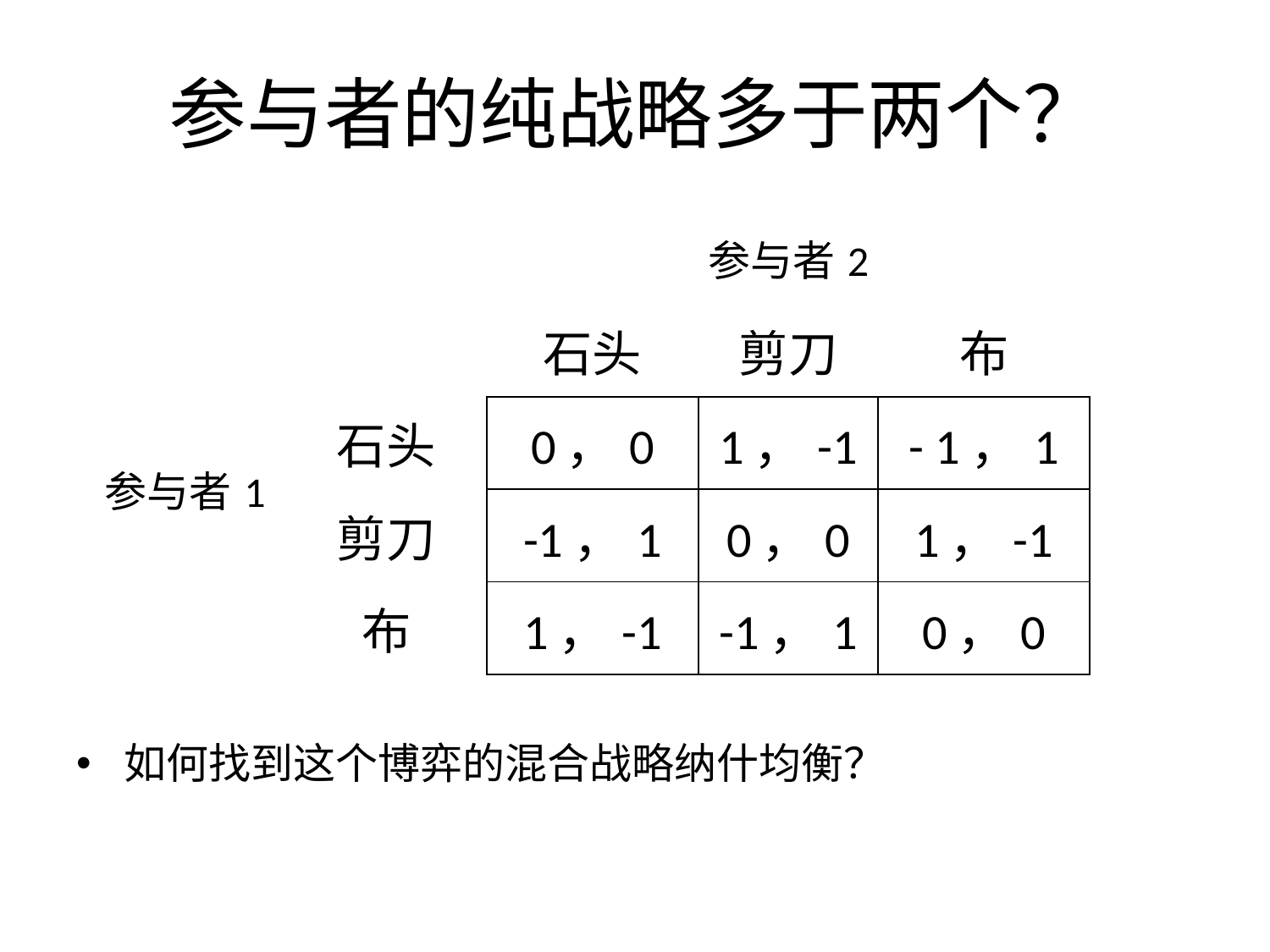

参与者的纯战略多于两个？

如何找到这个博弈的混合战略纳什均衡？

|  |  | 参与者2 |  |  |
| --- | --- | --- | --- | --- |
|  |  | 石头 | 剪刀 | 布 |
| 参与者1 | 石头 | 0，0 | 1，-1 | - 1，1 |
|  | 剪刀 | -1，1 | 0，0 | 1，-1 |
|  | 布 | 1，-1 | -1，1 | 0，0 |